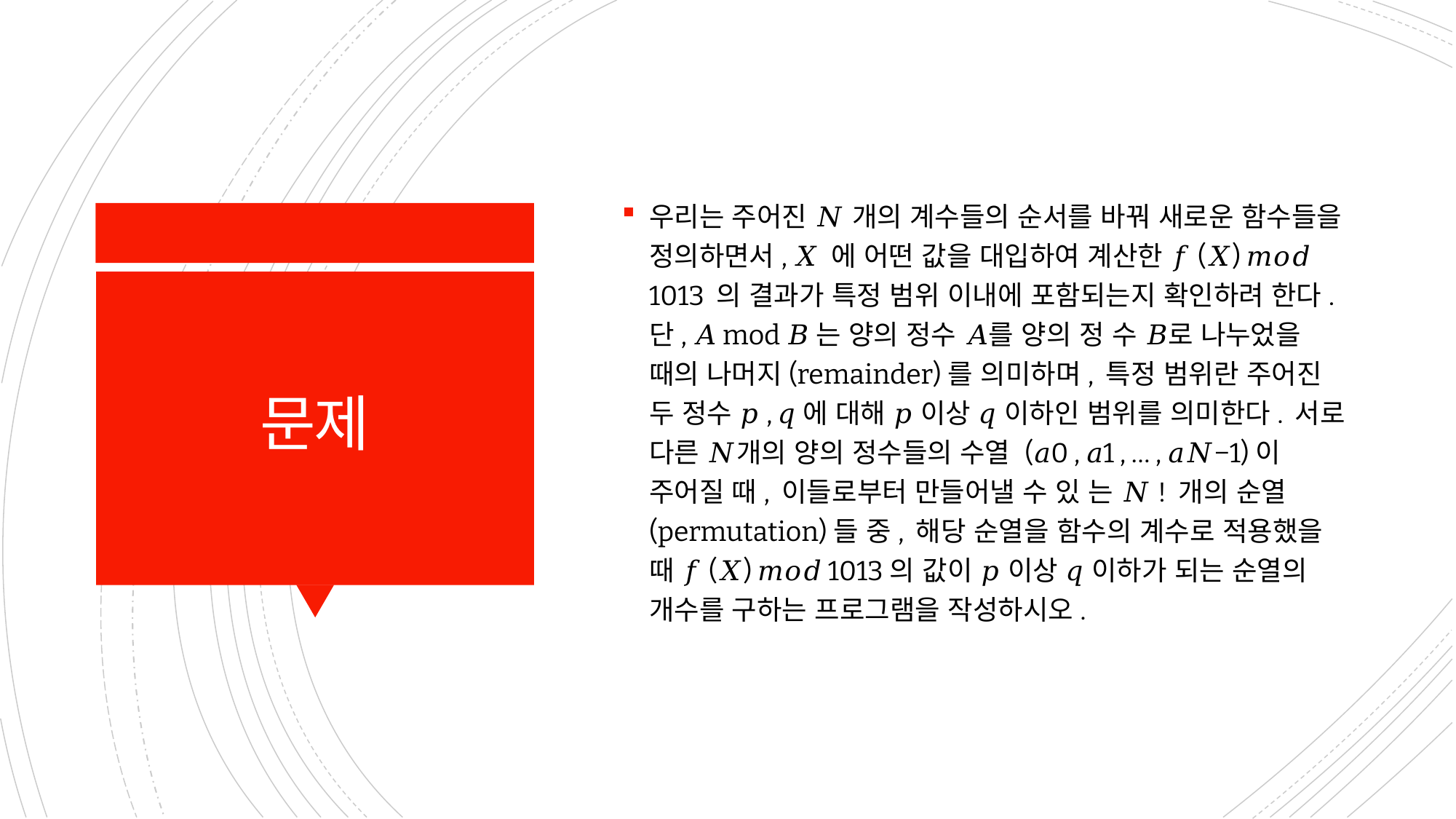

우리는 주어진 𝑁 개의 계수들의 순서를 바꿔 새로운 함수들을 정의하면서, 𝑋 에 어떤 값을 대입하여 계산한 𝑓(𝑋) 𝑚𝑜𝑑 1013 의 결과가 특정 범위 이내에 포함되는지 확인하려 한다. 단, 𝐴 mod 𝐵는 양의 정수 𝐴를 양의 정 수 𝐵로 나누었을 때의 나머지(remainder)를 의미하며, 특정 범위란 주어진 두 정수 𝑝, 𝑞에 대해 𝑝 이상 𝑞 이하인 범위를 의미한다. 서로 다른 𝑁개의 양의 정수들의 수열 (𝑎0 , 𝑎1 , … , 𝑎𝑁−1)이 주어질 때, 이들로부터 만들어낼 수 있 는 𝑁! 개의 순열(permutation)들 중, 해당 순열을 함수의 계수로 적용했을 때 𝑓(𝑋) 𝑚𝑜𝑑 1013의 값이 𝑝 이상 𝑞 이하가 되는 순열의 개수를 구하는 프로그램을 작성하시오.
# 문제